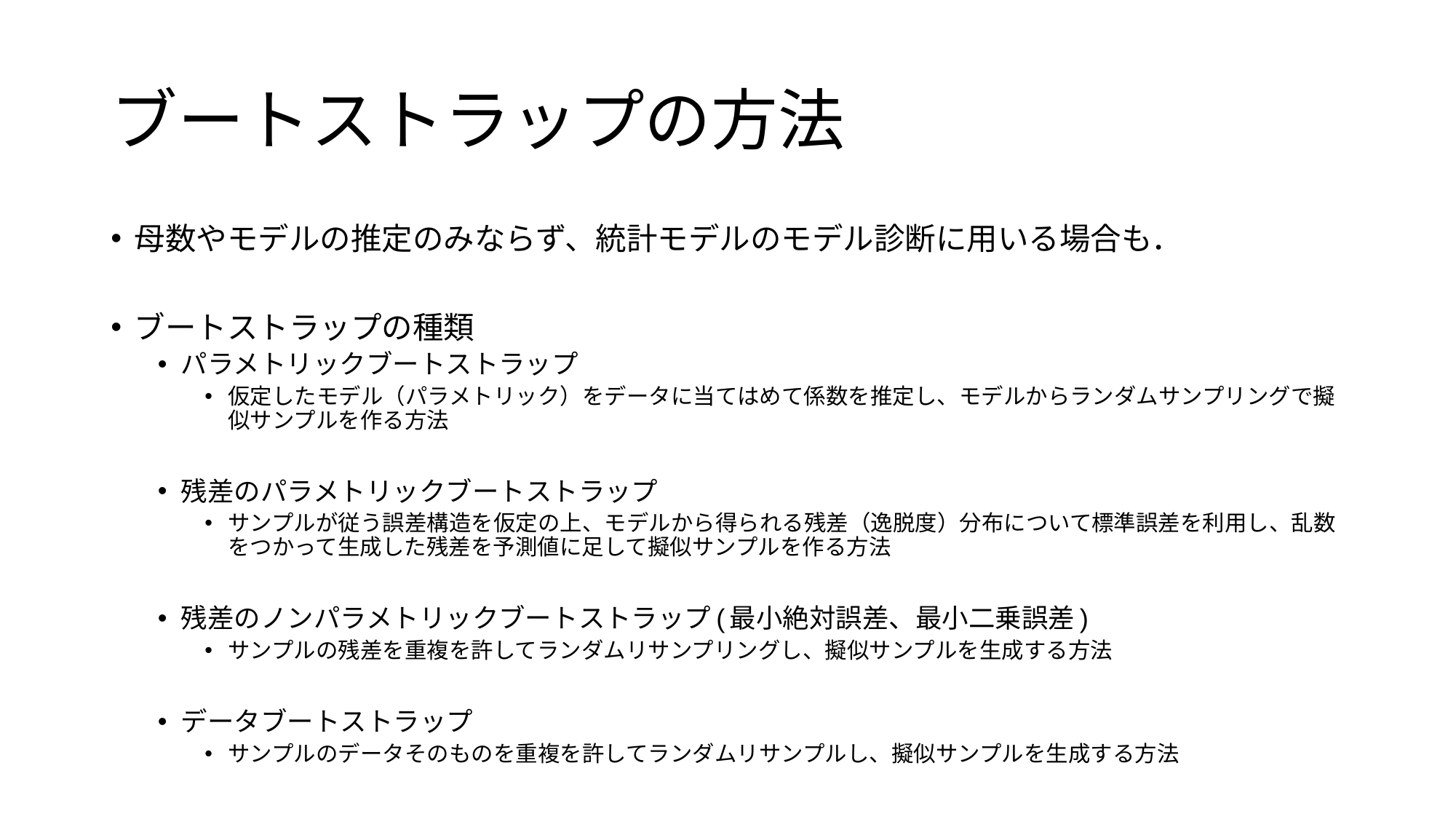

# ブートストラップの方法
母数やモデルの推定のみならず、統計モデルのモデル診断に用いる場合も．

ブートストラップの種類
パラメトリックブートストラップ
仮定したモデル（パラメトリック）をデータに当てはめて係数を推定し、モデルからランダムサンプリングで擬似サンプルを作る方法

残差のパラメトリックブートストラップ
サンプルが従う誤差構造を仮定の上、モデルから得られる残差（逸脱度）分布について標準誤差を利用し、乱数をつかって生成した残差を予測値に足して擬似サンプルを作る方法

残差のノンパラメトリックブートストラップ(最小絶対誤差、最小二乗誤差)
サンプルの残差を重複を許してランダムリサンプリングし、擬似サンプルを生成する方法

データブートストラップ
サンプルのデータそのものを重複を許してランダムリサンプルし、擬似サンプルを生成する方法